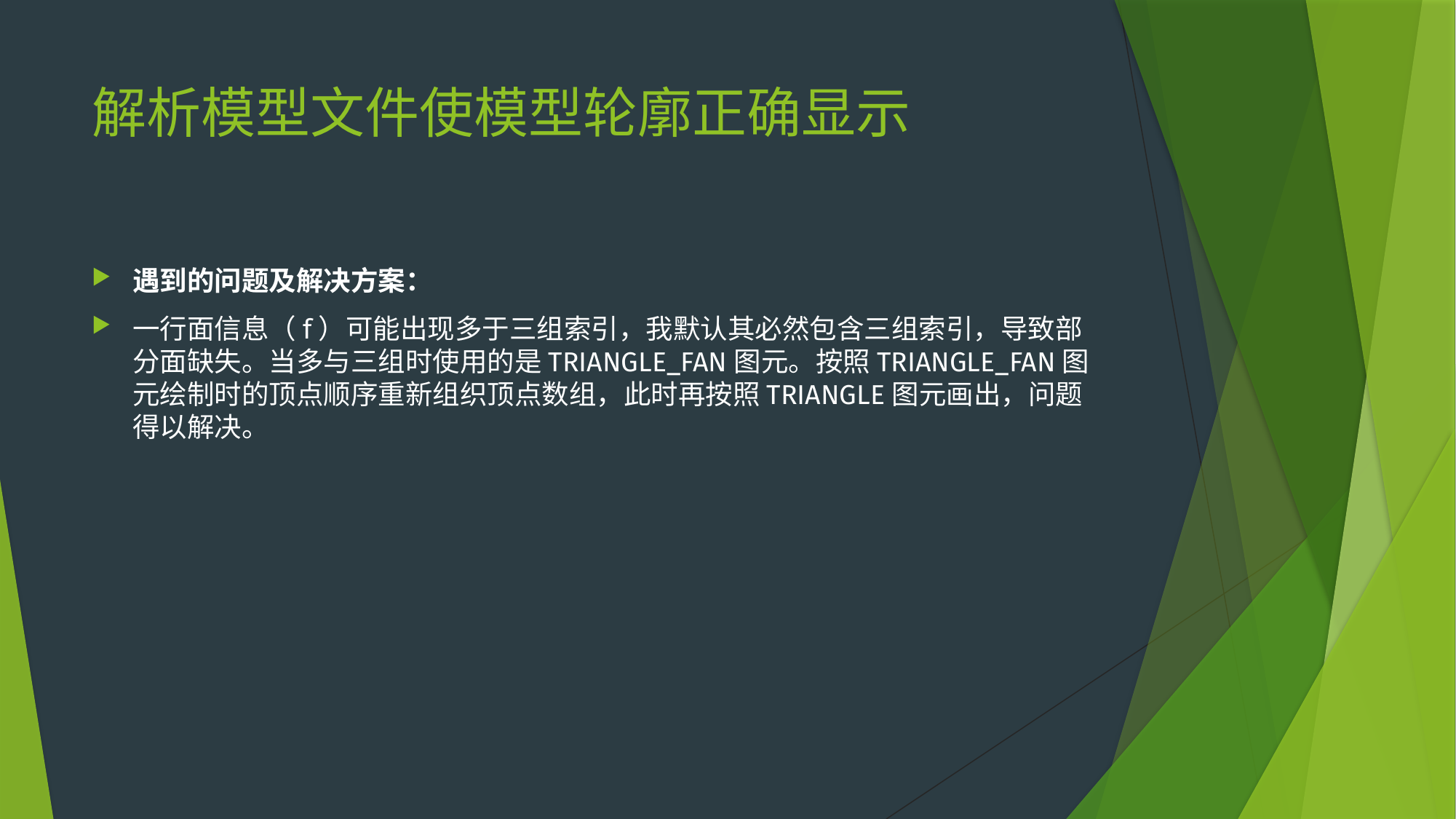

# 解析模型文件使模型轮廓正确显示
遇到的问题及解决方案：
一行面信息（f）可能出现多于三组索引，我默认其必然包含三组索引，导致部分面缺失。当多与三组时使用的是TRIANGLE_FAN图元。按照TRIANGLE_FAN图元绘制时的顶点顺序重新组织顶点数组，此时再按照TRIANGLE图元画出，问题得以解决。